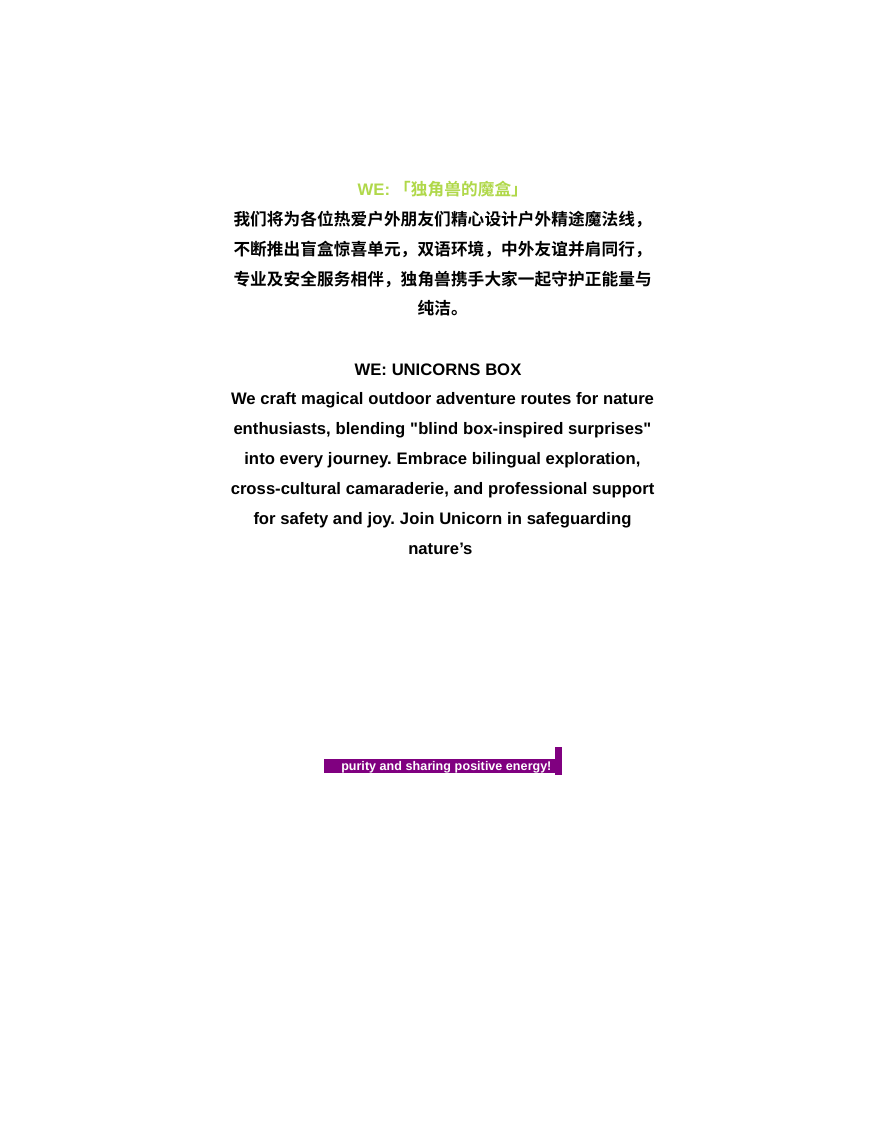

WE:「独角兽的魔盒」
我们将为各位热爱户外朋友们精心设计户外精途魔法线，不断推出盲盒惊喜单元，双语环境，中外友谊并肩同行，专业及安全服务相伴，独角兽携手大家一起守护正能量与纯洁。

WE: UNICORNS BOX
We craft magical outdoor adventure routes for nature enthusiasts, blending "blind box-inspired surprises" into every journey. Embrace bilingual exploration, cross-cultural camaraderie, and professional support for safety and joy. Join Unicorn in safeguarding nature’s

     purity and sharing positive energy!